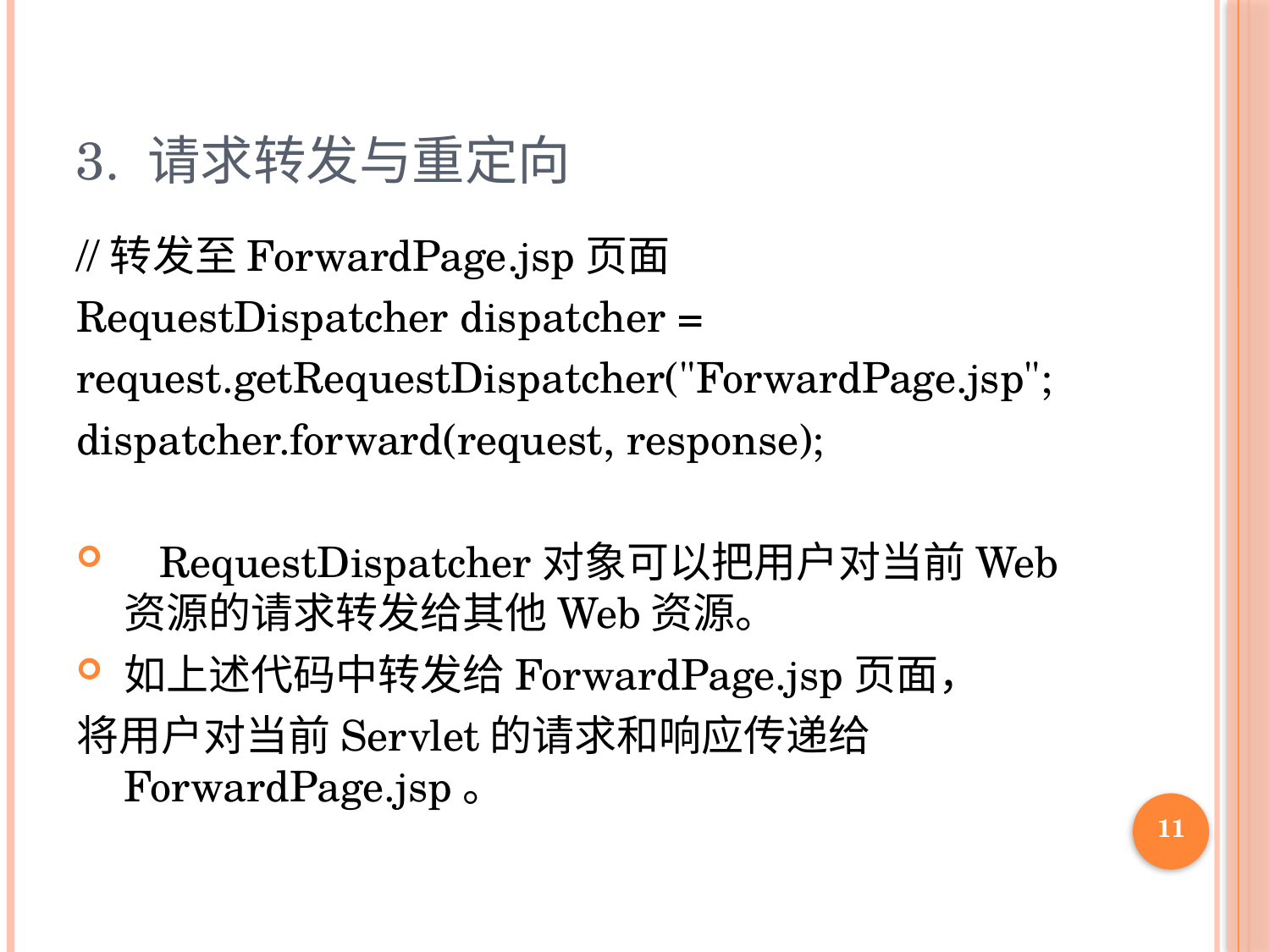

# 3. 请求转发与重定向
//转发至ForwardPage.jsp页面
RequestDispatcher dispatcher =
request.getRequestDispatcher("ForwardPage.jsp";
dispatcher.forward(request, response);

   RequestDispatcher对象可以把用户对当前Web资源的请求转发给其他Web资源。
如上述代码中转发给ForwardPage.jsp页面，
将用户对当前Servlet的请求和响应传递给ForwardPage.jsp。

11